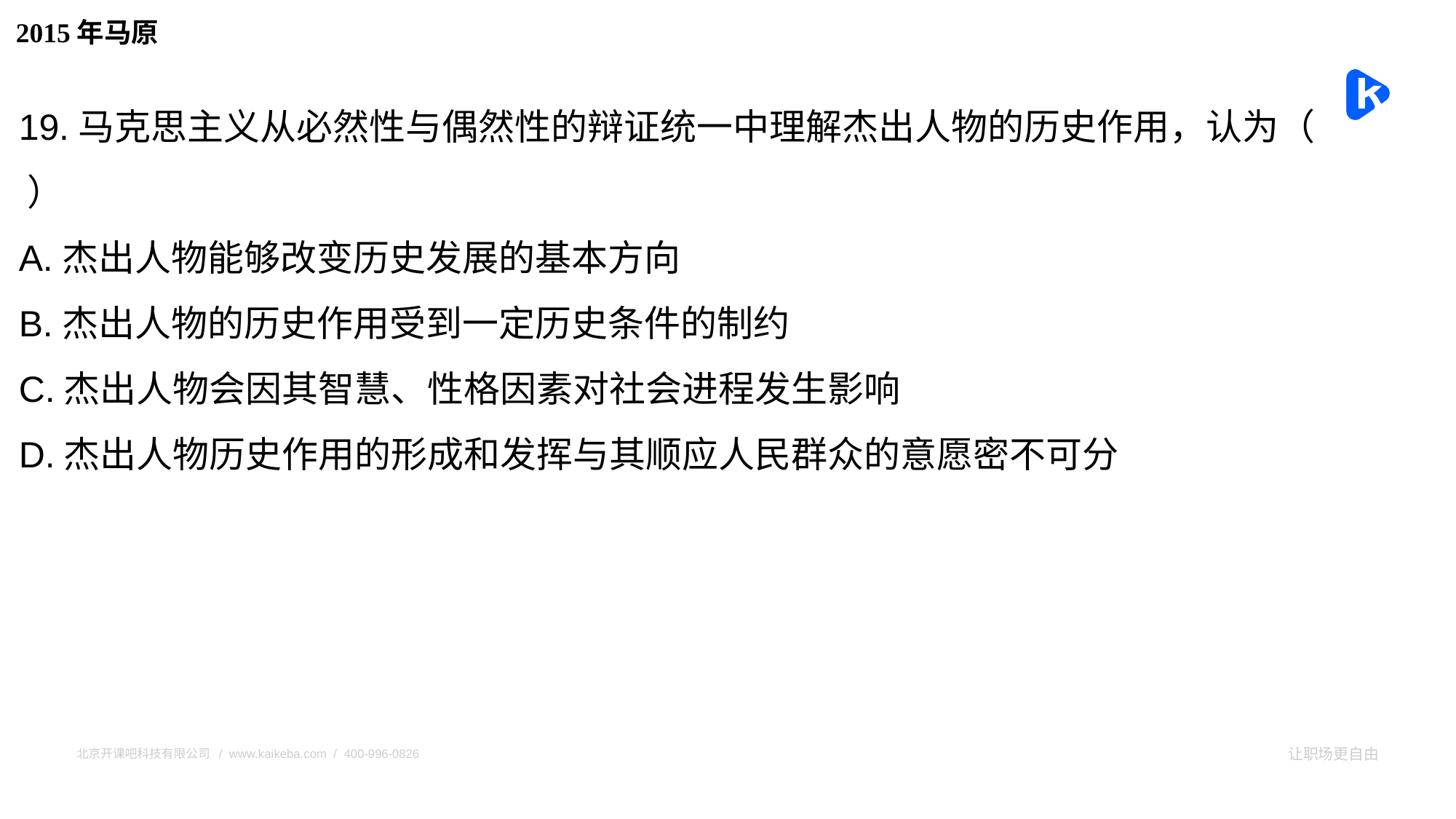

2015年马原
19.马克思主义从必然性与偶然性的辩证统一中理解杰出人物的历史作用，认为（    ）
A.杰出人物能够改变历史发展的基本方向
B.杰出人物的历史作用受到一定历史条件的制约
C.杰出人物会因其智慧、性格因素对社会进程发生影响
D.杰出人物历史作用的形成和发挥与其顺应人民群众的意愿密不可分